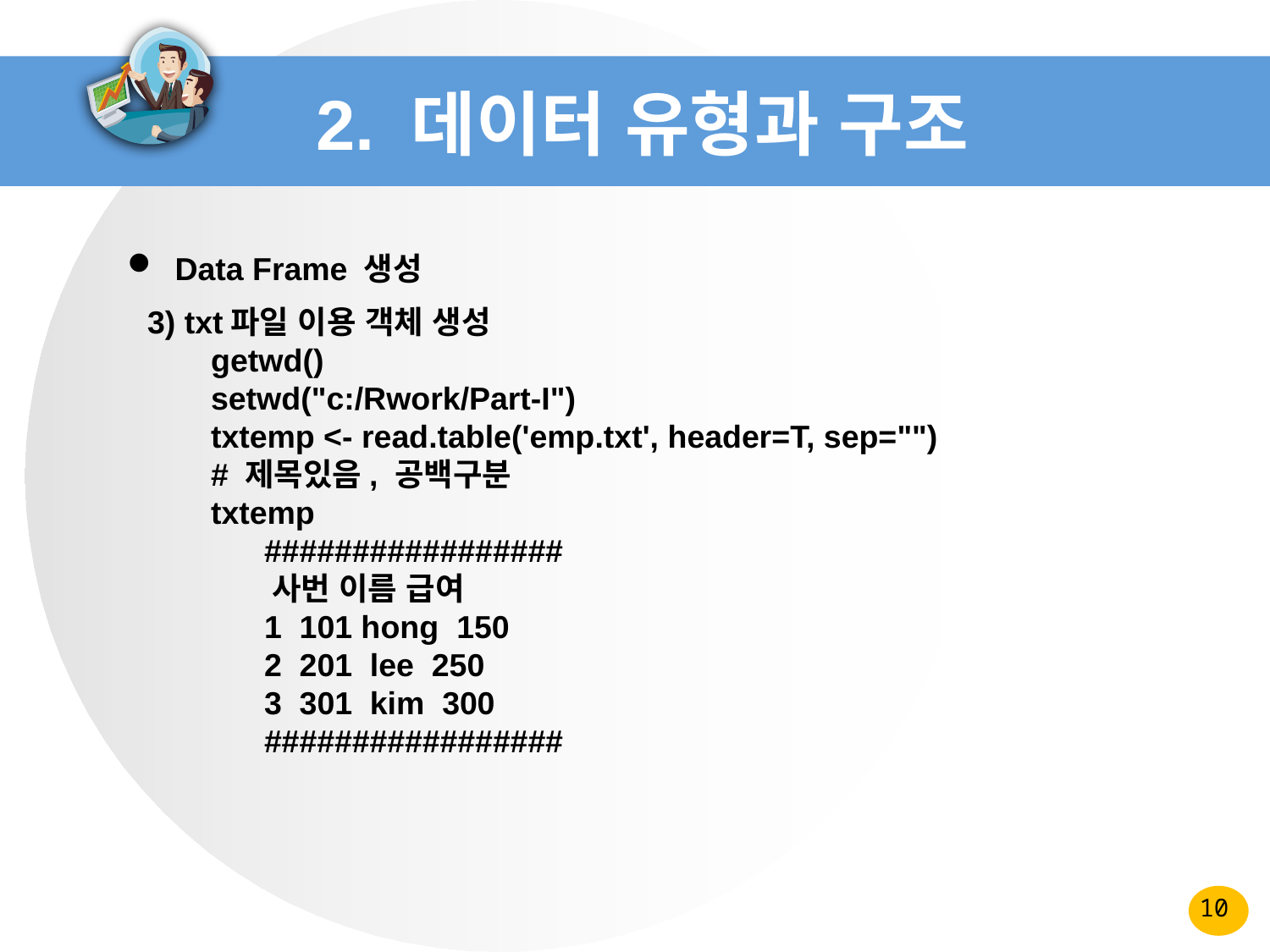

# 2. 데이터 유형과 구조
Data Frame 생성
3) txt파일 이용 객체 생성
getwd()
setwd("c:/Rwork/Part-I")
txtemp <- read.table('emp.txt', header=T, sep="")
# 제목있음, 공백구분
txtemp
      #################
      사번 이름 급여
      1  101 hong  150
      2  201  lee  250
      3  301  kim  300
      #################
10